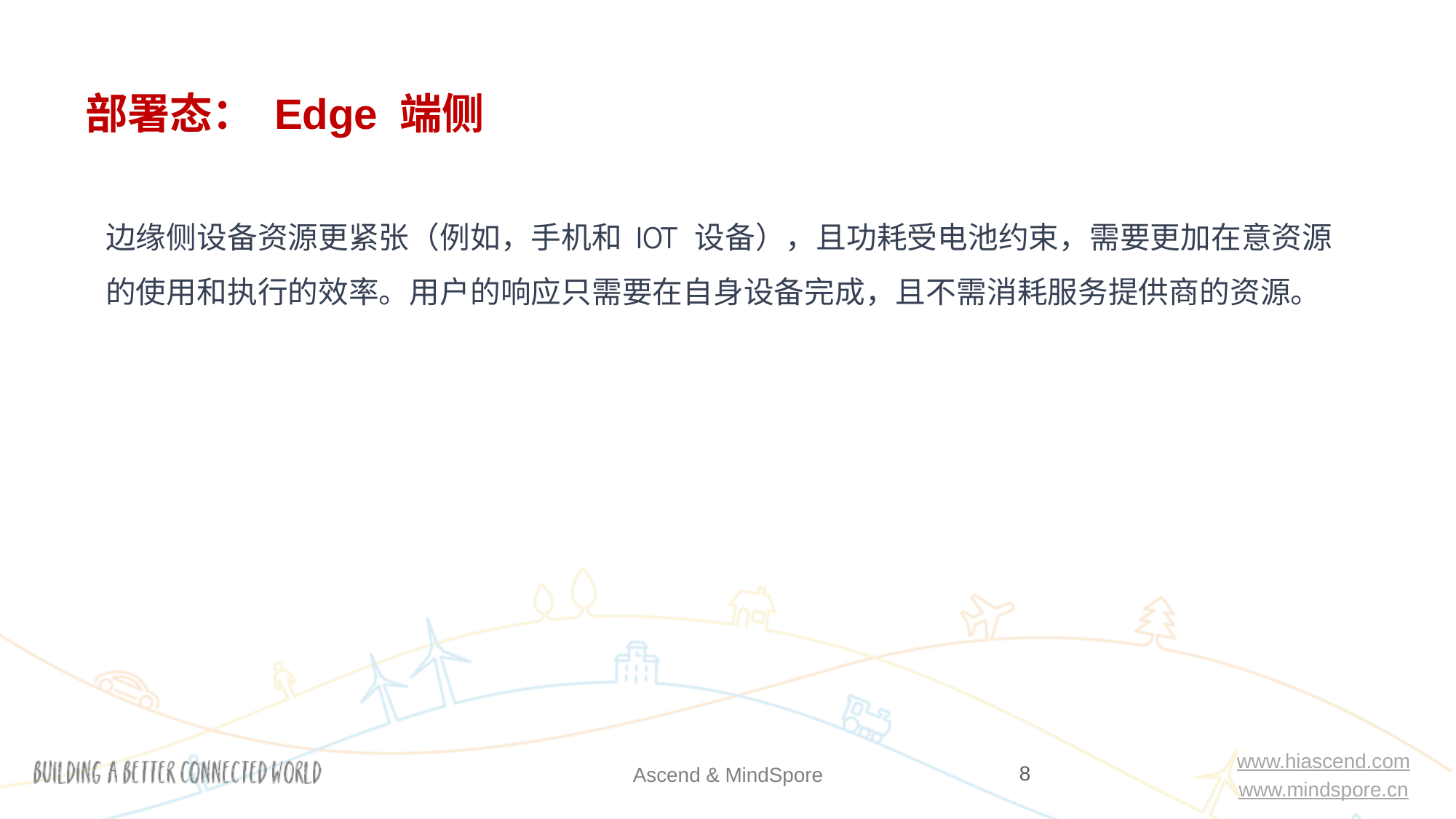

# 部署态： Edge 端侧
边缘侧设备资源更紧张（例如，手机和 IOT 设备），且功耗受电池约束，需要更加在意资源的使用和执行的效率。用户的响应只需要在自身设备完成，且不需消耗服务提供商的资源。